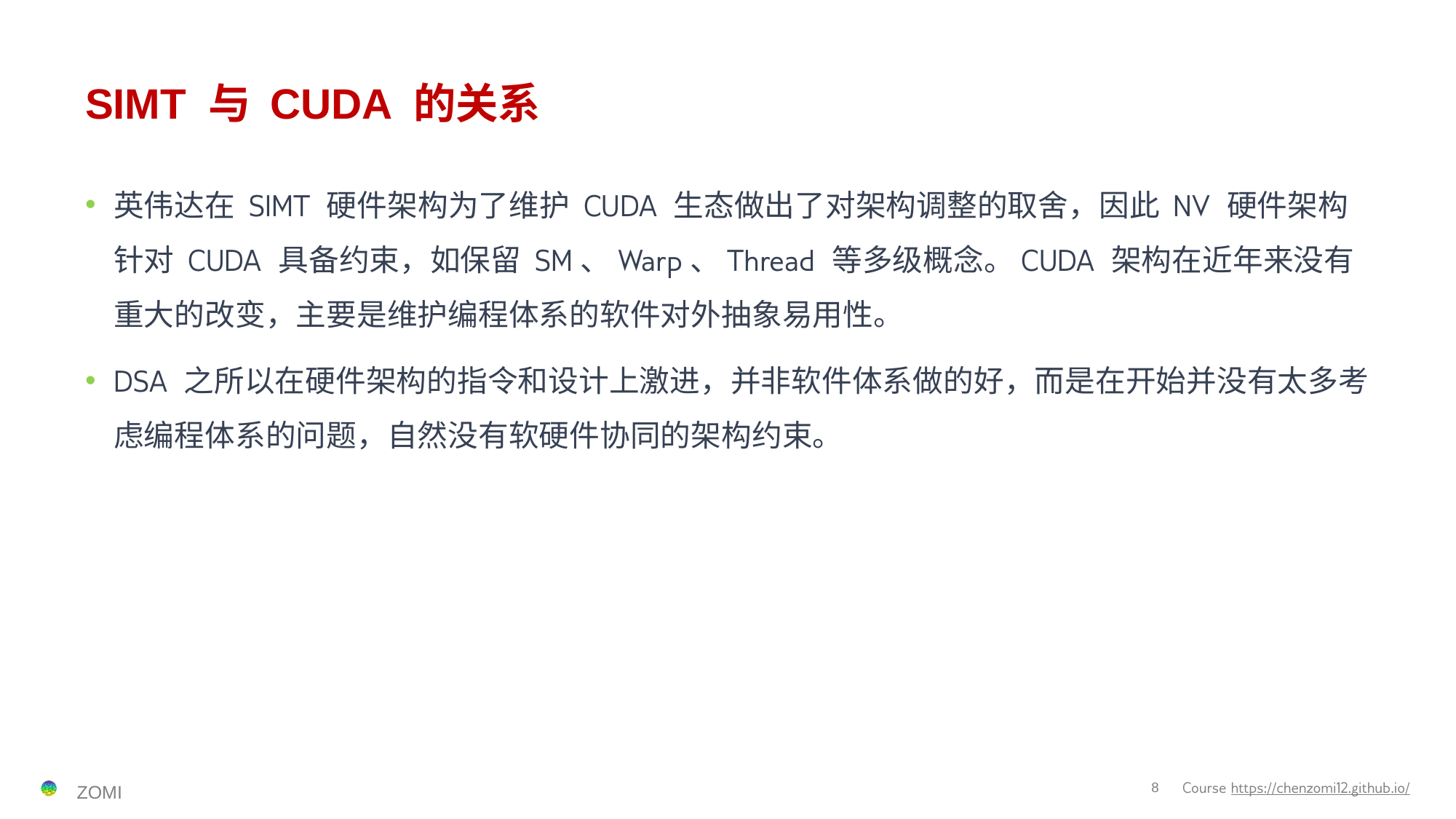

# SIMT 与 CUDA 的关系
英伟达在 SIMT 硬件架构为了维护 CUDA 生态做出了对架构调整的取舍，因此 NV 硬件架构针对 CUDA 具备约束，如保留 SM、Warp、Thread 等多级概念。CUDA 架构在近年来没有重大的改变，主要是维护编程体系的软件对外抽象易用性。
DSA 之所以在硬件架构的指令和设计上激进，并非软件体系做的好，而是在开始并没有太多考虑编程体系的问题，自然没有软硬件协同的架构约束。